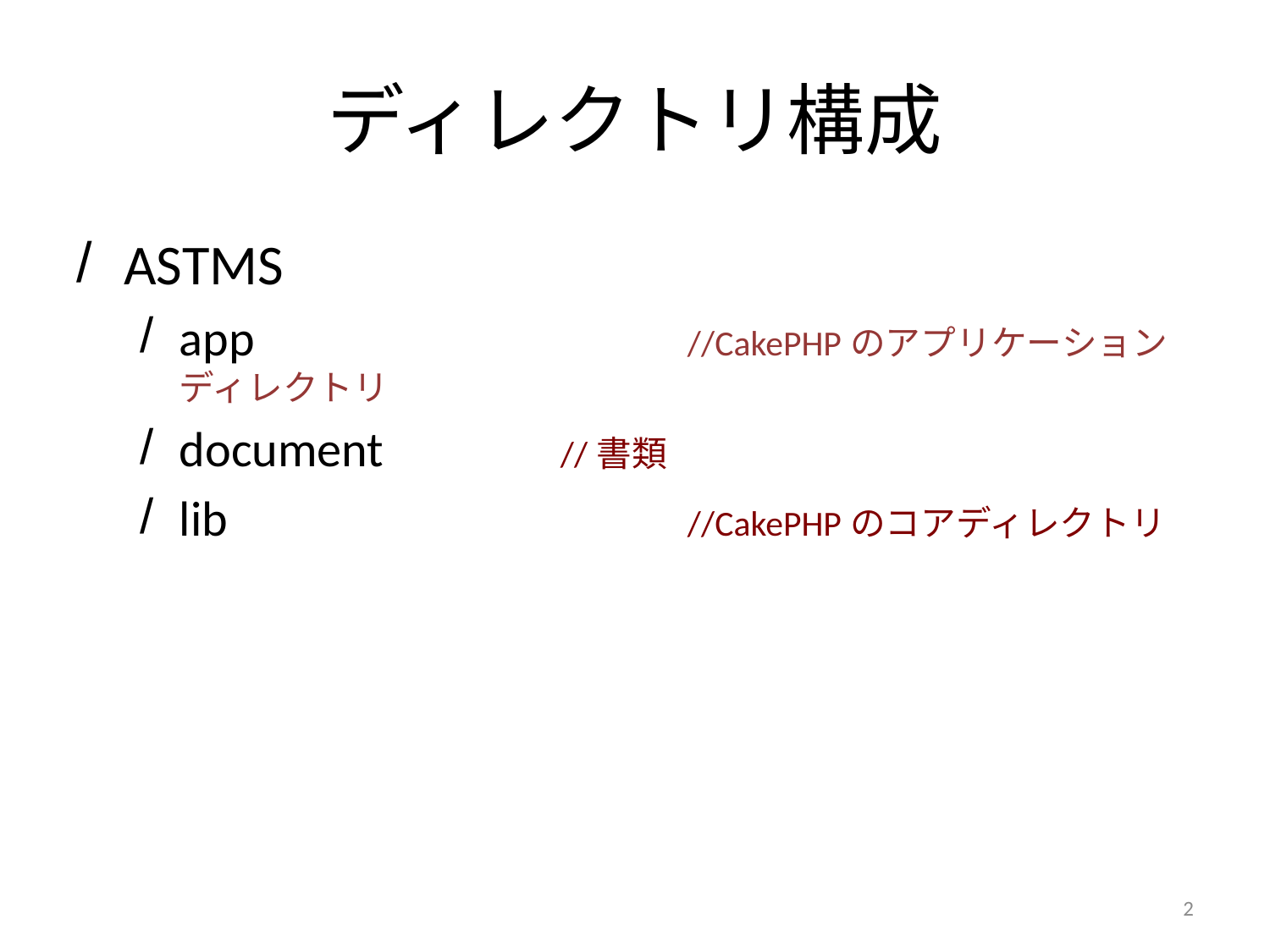

# ディレクトリ構成
ASTMS
app				//CakePHPのアプリケーションディレクトリ
document		//書類
lib				//CakePHPのコアディレクトリ
2